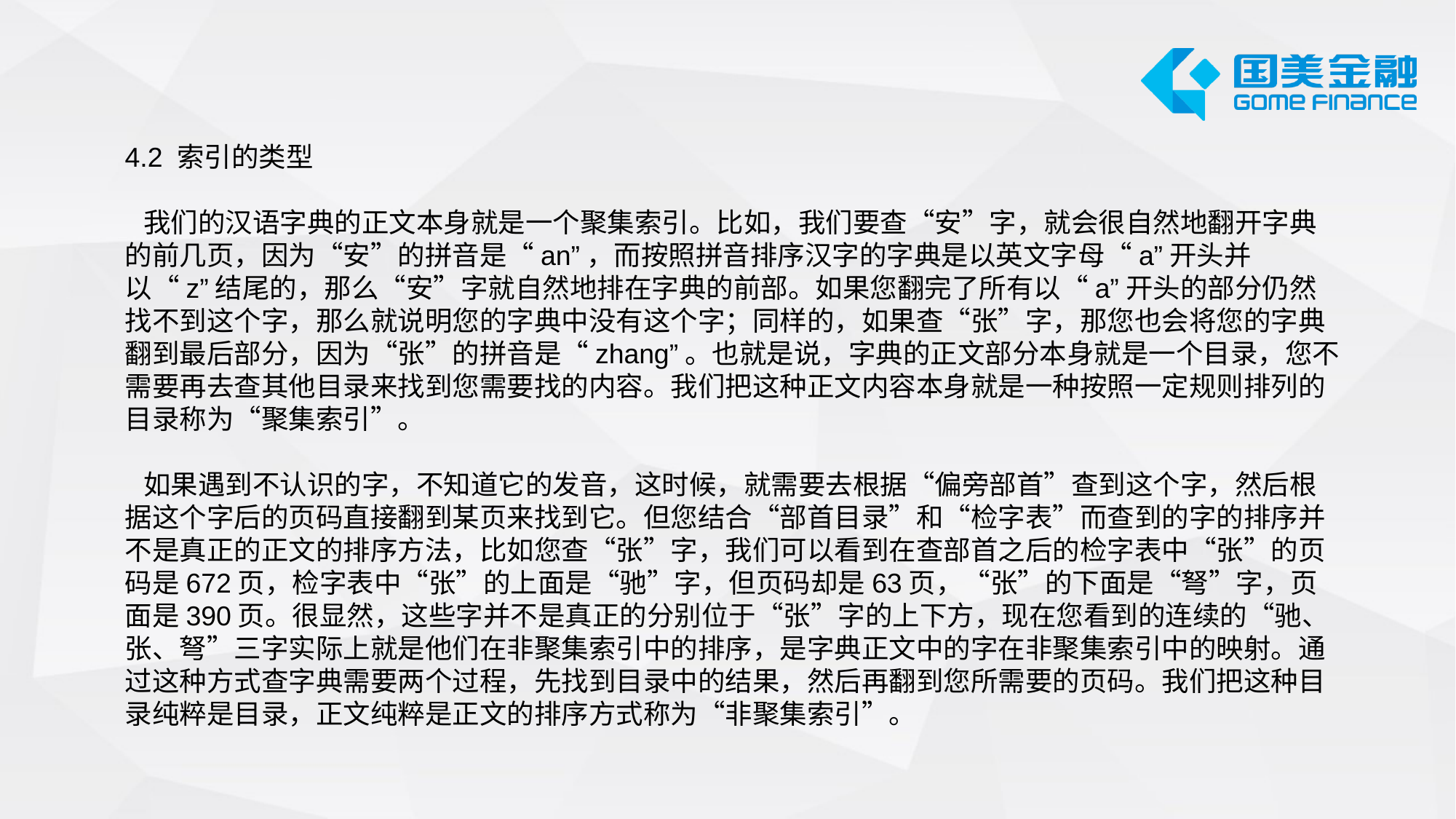

4.2 索引的类型

  我们的汉语字典的正文本身就是一个聚集索引。比如，我们要查“安”字，就会很自然地翻开字典的前几页，因为“安”的拼音是“an”，而按照拼音排序汉字的字典是以英文字母“a”开头并以“z”结尾的，那么“安”字就自然地排在字典的前部。如果您翻完了所有以“a”开头的部分仍然找不到这个字，那么就说明您的字典中没有这个字；同样的，如果查“张”字，那您也会将您的字典翻到最后部分，因为“张”的拼音是“zhang”。也就是说，字典的正文部分本身就是一个目录，您不需要再去查其他目录来找到您需要找的内容。我们把这种正文内容本身就是一种按照一定规则排列的目录称为“聚集索引”。

  如果遇到不认识的字，不知道它的发音，这时候，就需要去根据“偏旁部首”查到这个字，然后根据这个字后的页码直接翻到某页来找到它。但您结合“部首目录”和“检字表”而查到的字的排序并不是真正的正文的排序方法，比如您查“张”字，我们可以看到在查部首之后的检字表中“张”的页码是672页，检字表中“张”的上面是“驰”字，但页码却是63页，“张”的下面是“弩”字，页面是390页。很显然，这些字并不是真正的分别位于“张”字的上下方，现在您看到的连续的“驰、张、弩”三字实际上就是他们在非聚集索引中的排序，是字典正文中的字在非聚集索引中的映射。通过这种方式查字典需要两个过程，先找到目录中的结果，然后再翻到您所需要的页码。我们把这种目录纯粹是目录，正文纯粹是正文的排序方式称为“非聚集索引”。